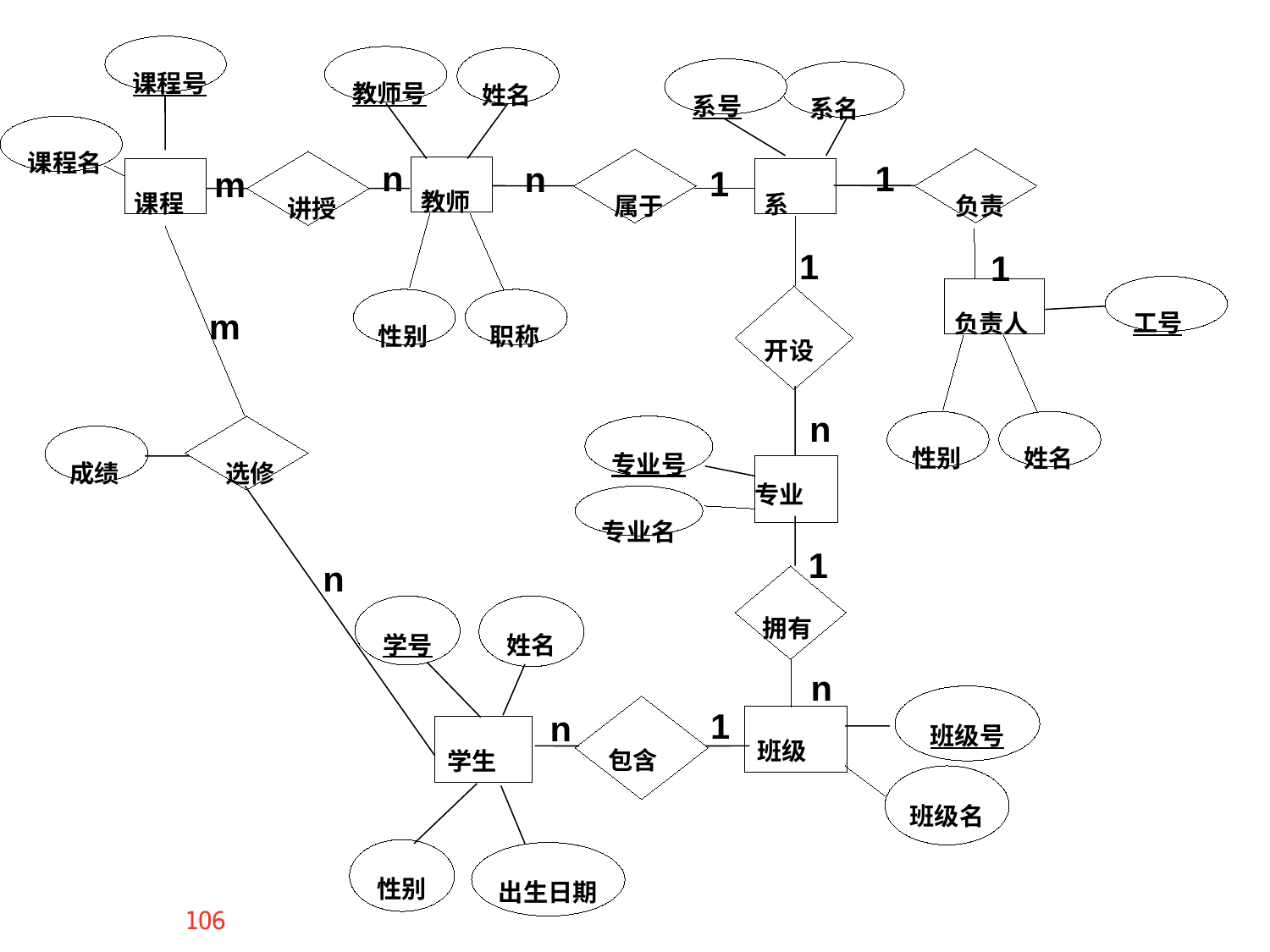

课程号
教师号
姓名
系号
系名

n
1
课程名
n

1
m
负责
属于
讲授
教师
课程
系

1
1

m
工号
负责人
开设
性别
职称

n

性别
姓名
选修
专业号
成绩

专业

专业名
1

n
拥有
学号
姓名
n

1
n
班级号
包含
班级
学生

班级名

性别
出生日期
106